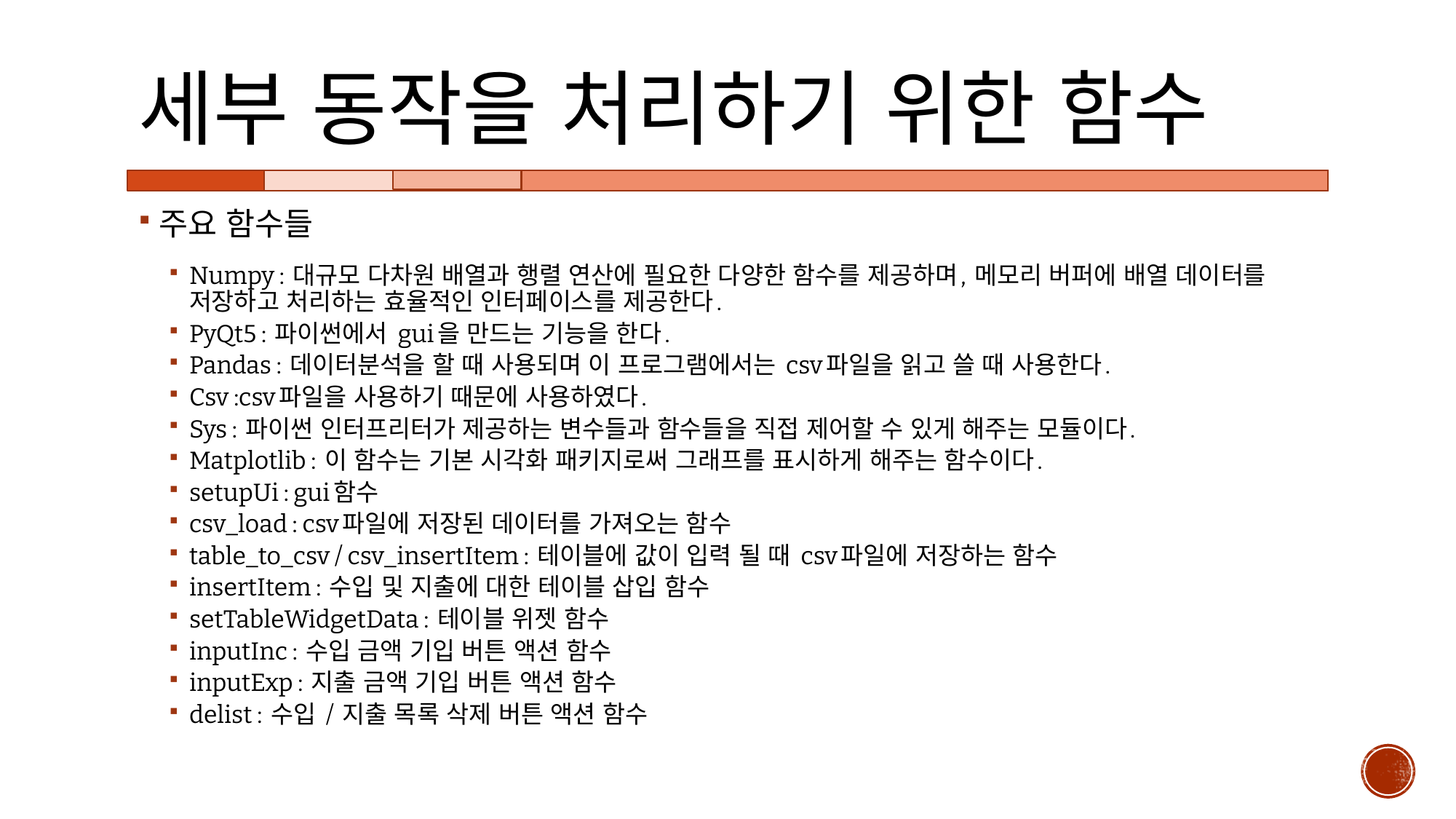

# 세부 동작을 처리하기 위한 함수
주요 함수들

Numpy : 대규모 다차원 배열과 행렬 연산에 필요한 다양한 함수를 제공하며, 메모리 버퍼에 배열 데이터를 저장하고 처리하는 효율적인 인터페이스를 제공한다.
PyQt5 : 파이썬에서 gui을 만드는 기능을 한다.
Pandas : 데이터분석을 할 때 사용되며 이 프로그램에서는 csv파일을 읽고 쓸 때 사용한다.
Csv :csv파일을 사용하기 때문에 사용하였다.
Sys : 파이썬 인터프리터가 제공하는 변수들과 함수들을 직접 제어할 수 있게 해주는 모듈이다.
Matplotlib : 이 함수는 기본 시각화 패키지로써 그래프를 표시하게 해주는 함수이다.
setupUi : gui함수
csv_load : csv파일에 저장된 데이터를 가져오는 함수
table_to_csv / csv_insertItem : 테이블에 값이 입력 될 때 csv파일에 저장하는 함수
insertItem : 수입 및 지출에 대한 테이블 삽입 함수
setTableWidgetData : 테이블 위젯 함수
inputInc : 수입 금액 기입 버튼 액션 함수
inputExp : 지출 금액 기입 버튼 액션 함수
delist : 수입 / 지출 목록 삭제 버튼 액션 함수